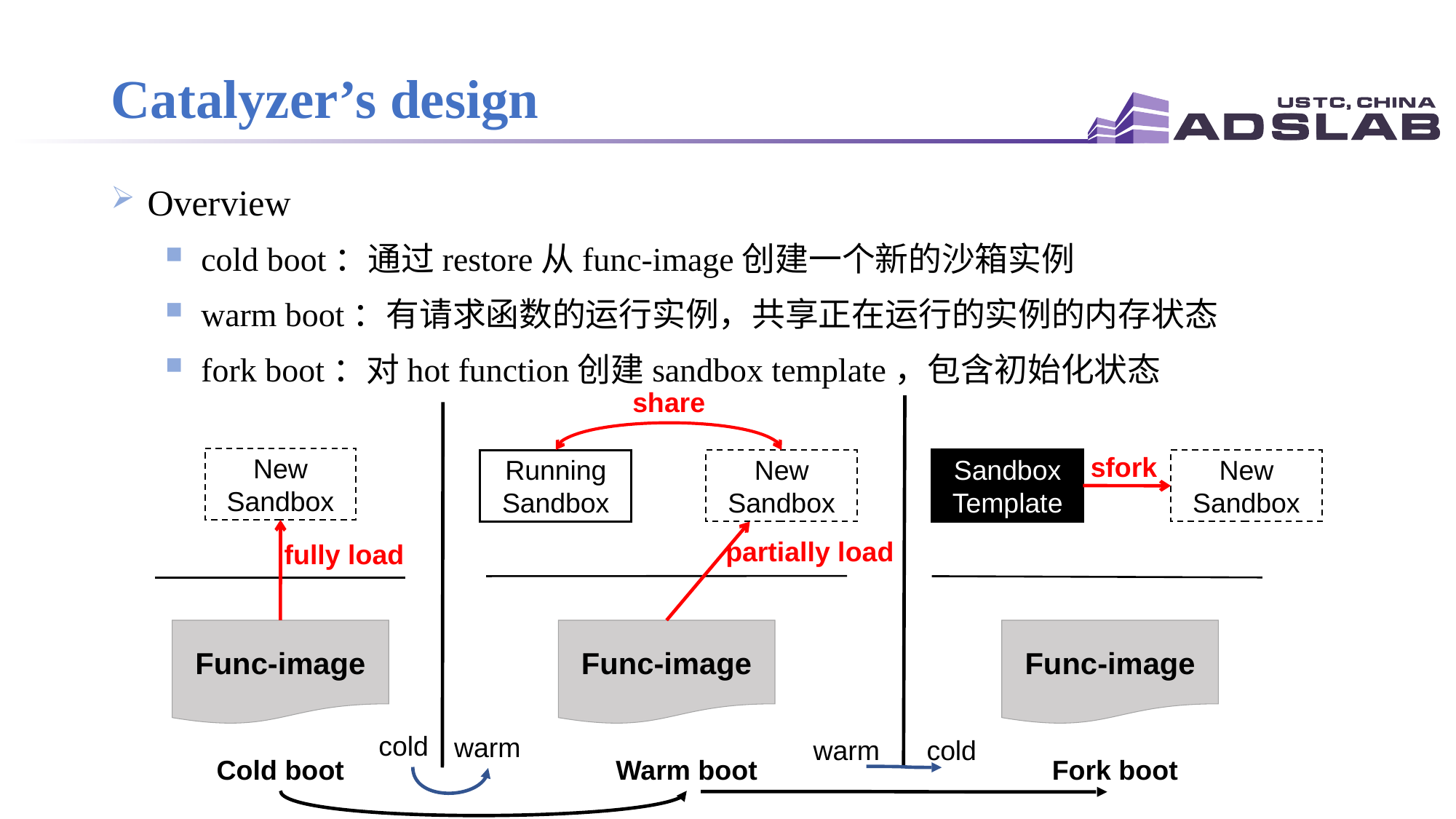

# Catalyzer’s design
 Overview
 cold boot：通过restore从func-image创建一个新的沙箱实例
 warm boot：有请求函数的运行实例，共享正在运行的实例的内存状态
 fork boot：对hot function创建sandbox template，包含初始化状态
share
sfork
New Sandbox
Sandbox
Template
Running Sandbox
New Sandbox
New Sandbox
partially load
fully load
Func-image
Func-image
Func-image
cold
warm
warm
cold
Cold boot
Warm boot
Fork boot